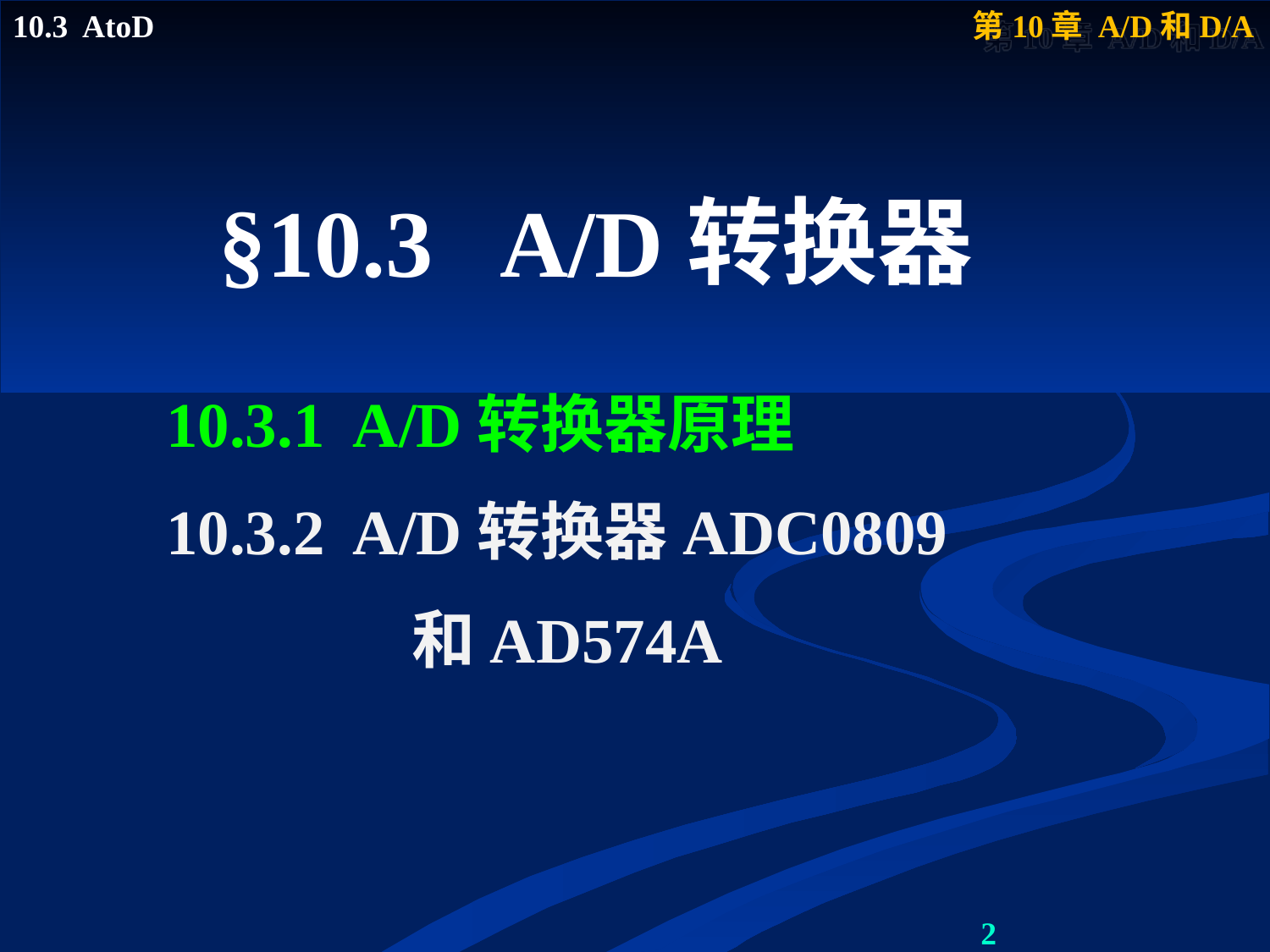

# §10.3   A/D转换器
10.3.1  A/D转换器原理
10.3.2  A/D转换器ADC0809
                和AD574A